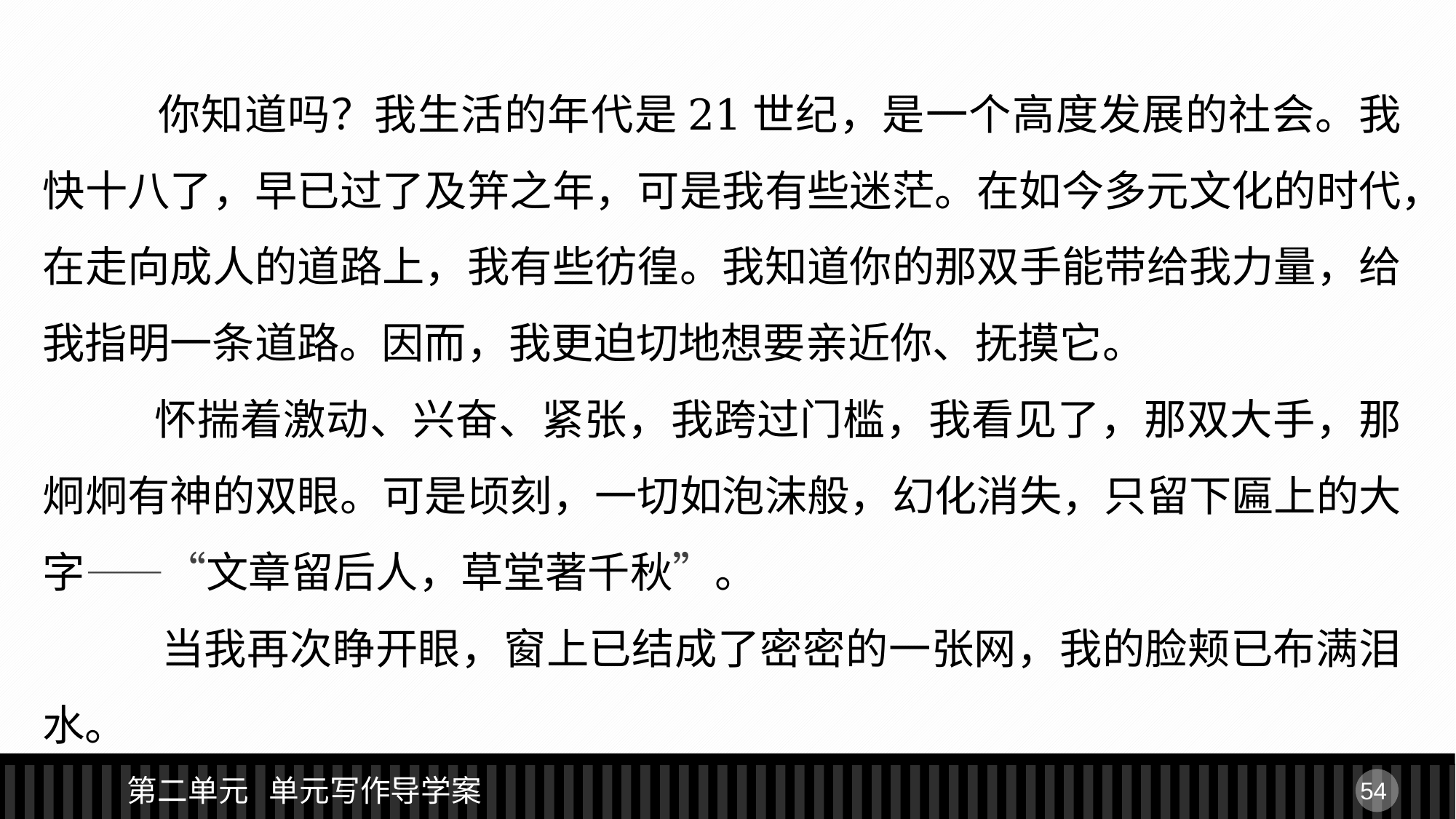

你知道吗？我生活的年代是21世纪，是一个高度发展的社会。我快十八了，早已过了及笄之年，可是我有些迷茫。在如今多元文化的时代，在走向成人的道路上，我有些彷徨。我知道你的那双手能带给我力量，给我指明一条道路。因而，我更迫切地想要亲近你、抚摸它。
          怀揣着激动、兴奋、紧张，我跨过门槛，我看见了，那双大手，那炯炯有神的双眼。可是顷刻，一切如泡沫般，幻化消失，只留下匾上的大字——“文章留后人，草堂著千秋”。
           当我再次睁开眼，窗上已结成了密密的一张网，我的脸颊已布满泪水。